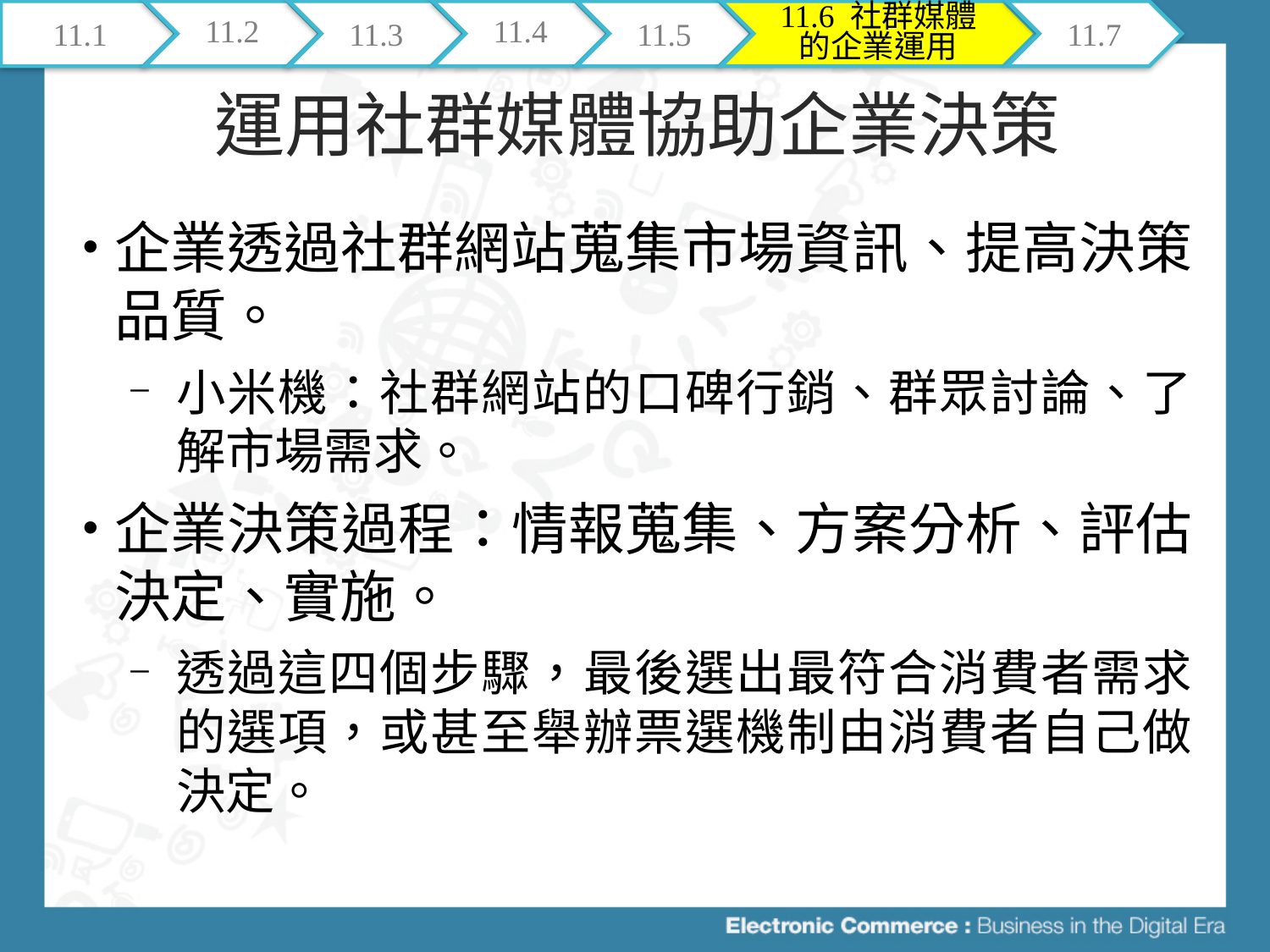

11.1
11.2
11.3
11.4
11.5
11.6 社群媒體的企業運用
11.7
# 運用社群媒體協助企業決策
企業透過社群網站蒐集市場資訊、提高決策品質。
小米機：社群網站的口碑行銷、群眾討論、了解市場需求。
企業決策過程：情報蒐集、方案分析、評估決定、實施。
透過這四個步驟，最後選出最符合消費者需求的選項，或甚至舉辦票選機制由消費者自己做決定。